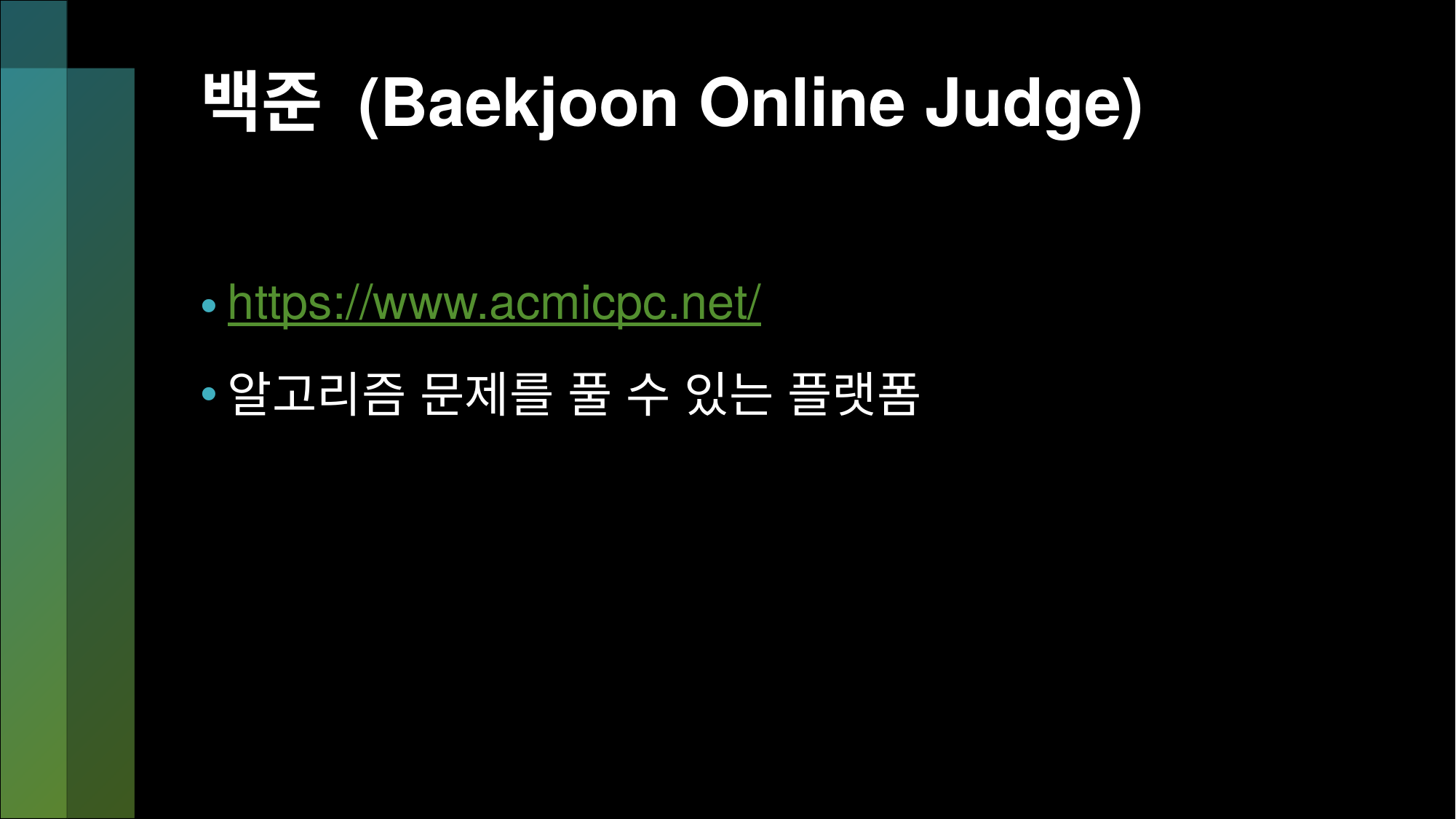

# 백준 (Baekjoon Online Judge)
https://www.acmicpc.net/
알고리즘 문제를 풀 수 있는 플랫폼